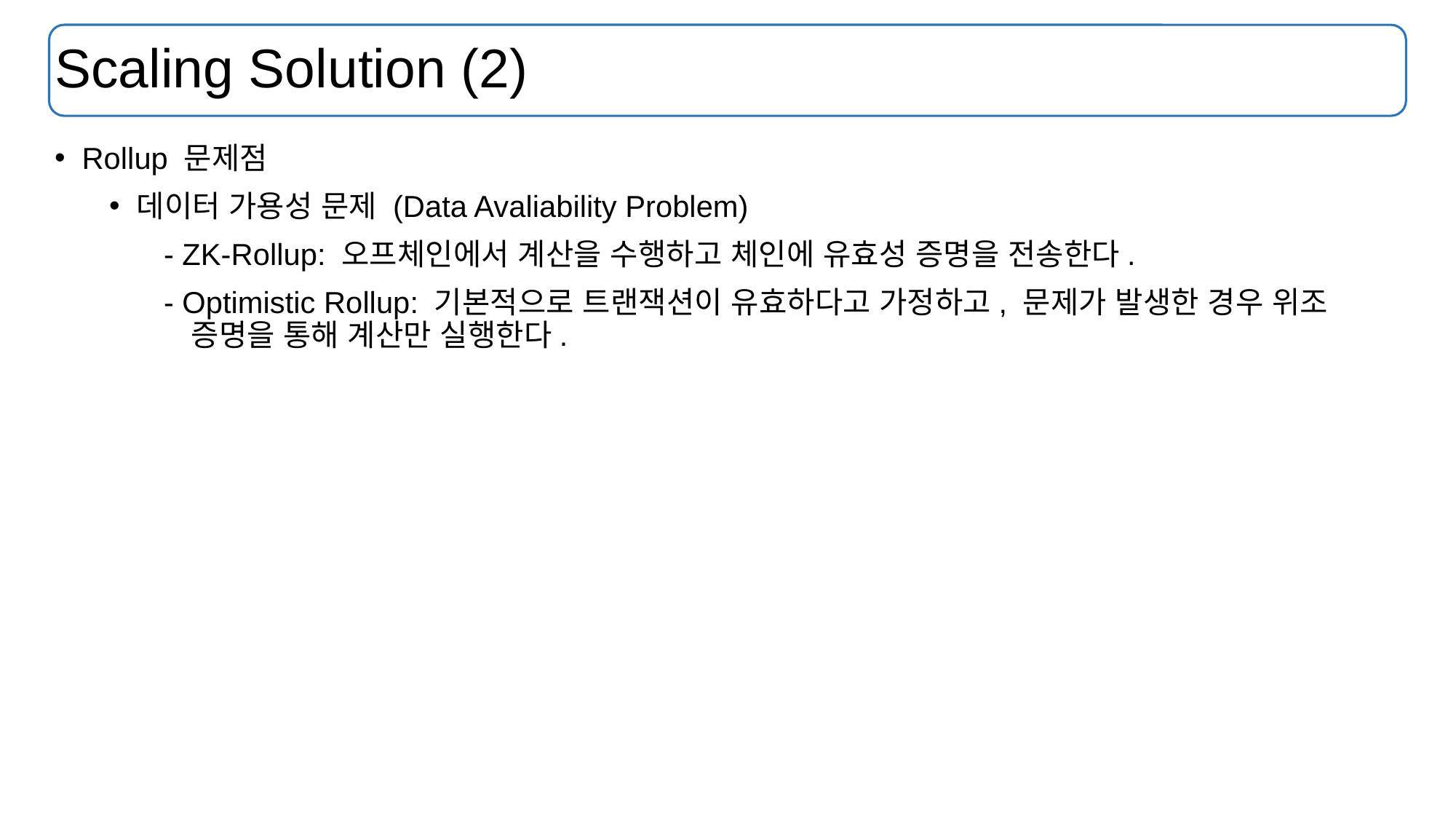

# Scaling Solution (2)
Rollup 문제점
데이터 가용성 문제 (Data Avaliability Problem)
- ZK-Rollup: 오프체인에서 계산을 수행하고 체인에 유효성 증명을 전송한다.
- Optimistic Rollup: 기본적으로 트랜잭션이 유효하다고 가정하고, 문제가 발생한 경우 위조 증명을 통해 계산만 실행한다.
10